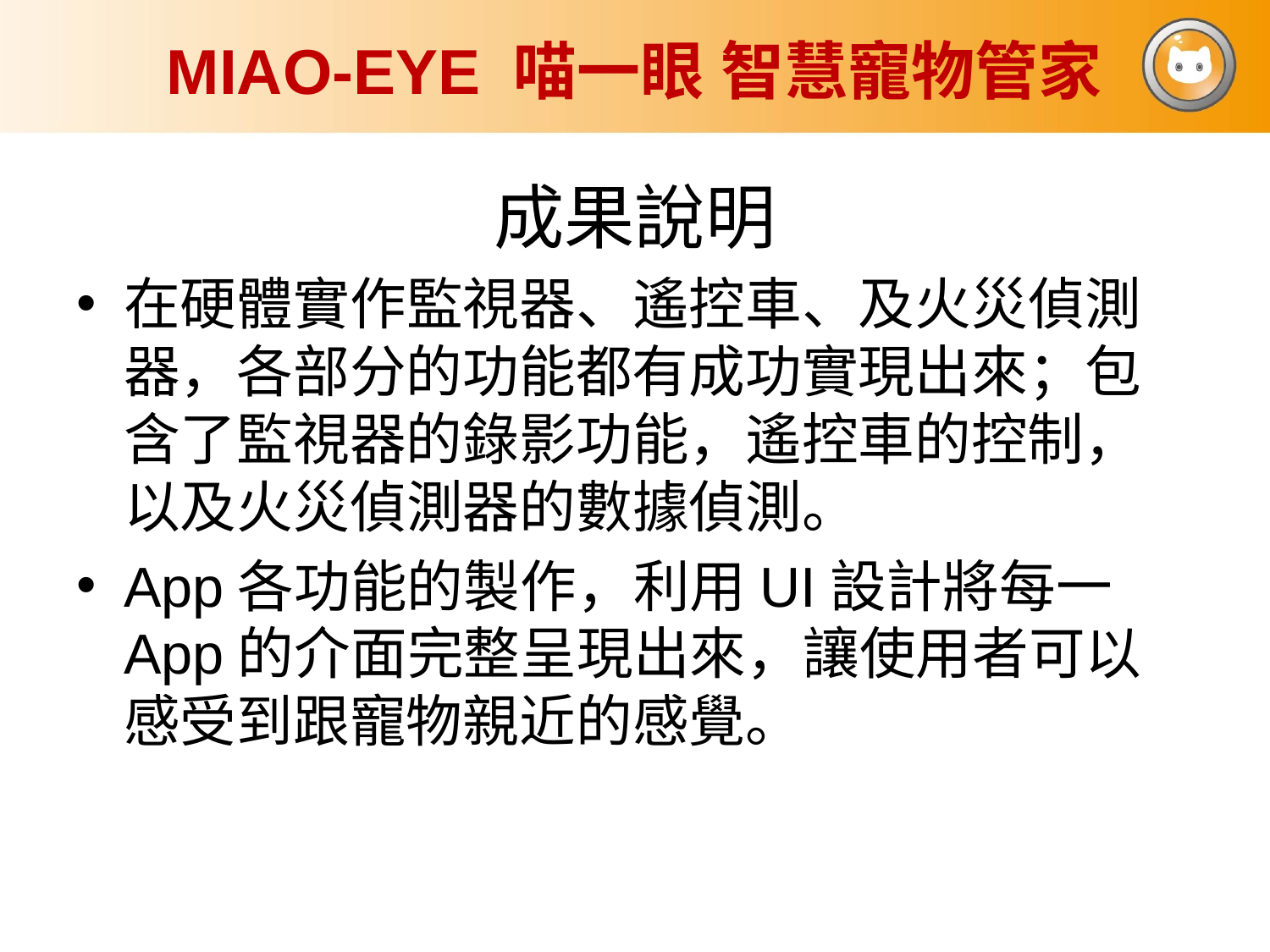

# MIAO-EYE 喵一眼 智慧寵物管家
成果說明
在硬體實作監視器、遙控車、及火災偵測器，各部分的功能都有成功實現出來；包含了監視器的錄影功能，遙控車的控制，以及火災偵測器的數據偵測。
App各功能的製作，利用UI設計將每一App的介面完整呈現出來，讓使用者可以感受到跟寵物親近的感覺。